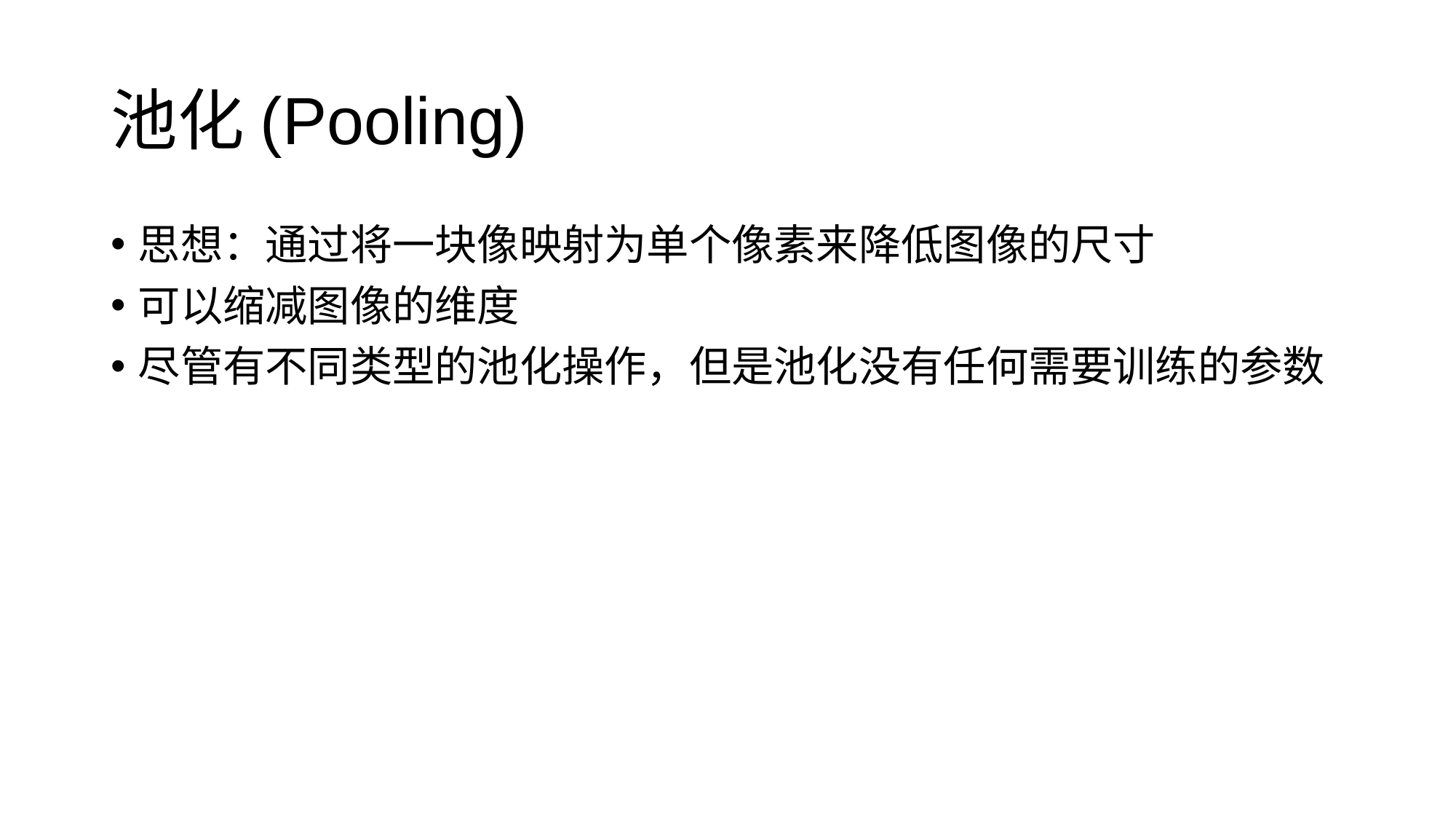

# 池化(Pooling)
思想：通过将一块像映射为单个像素来降低图像的尺寸
可以缩减图像的维度
尽管有不同类型的池化操作，但是池化没有任何需要训练的参数